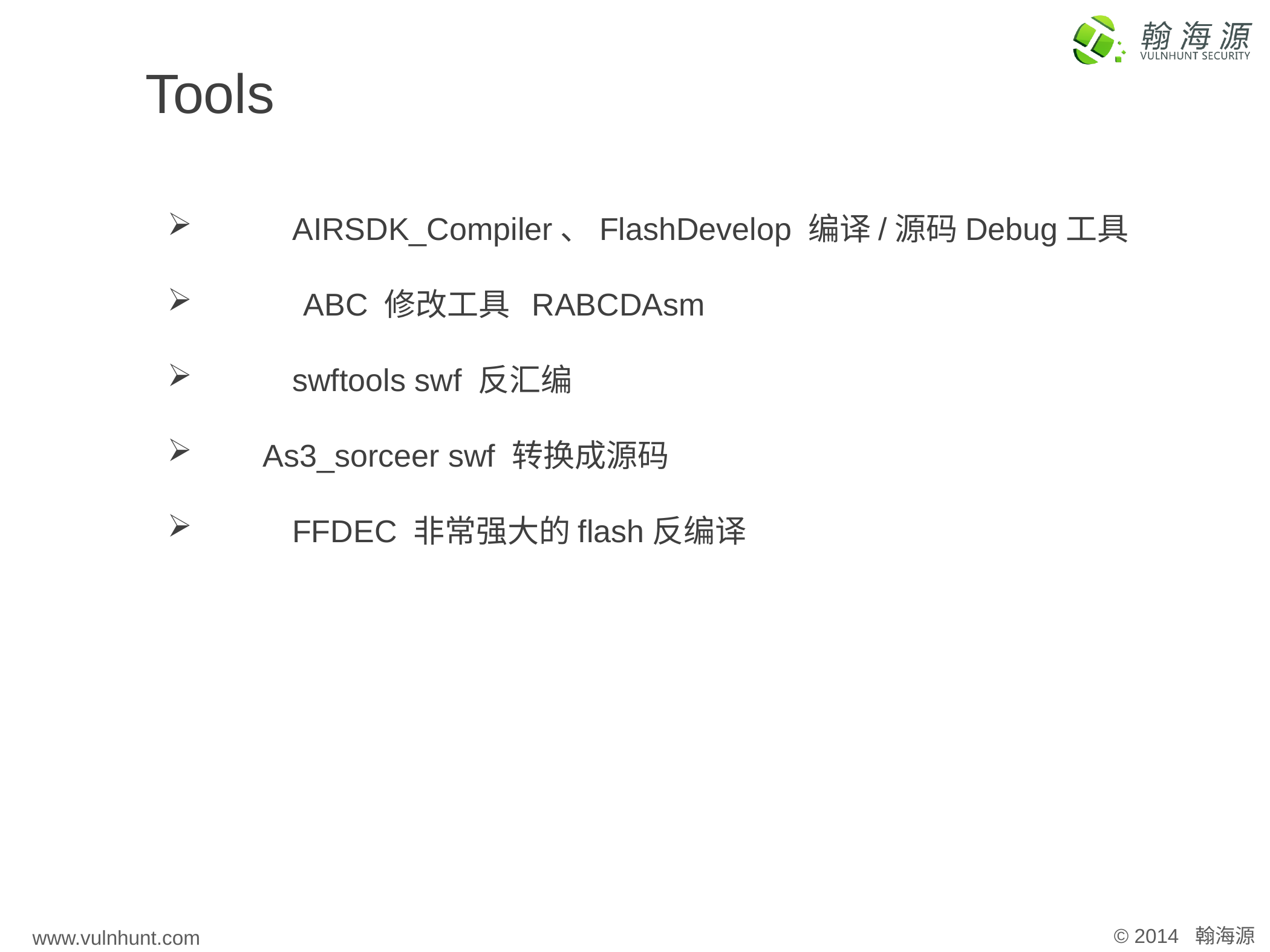

# Tools

	AIRSDK_Compiler、FlashDevelop 编译/源码Debug工具

	ABC 修改工具  RABCDAsm

	swftools swf 反汇编

       As3_sorceer swf 转换成源码

	FFDEC 非常强大的flash反编译